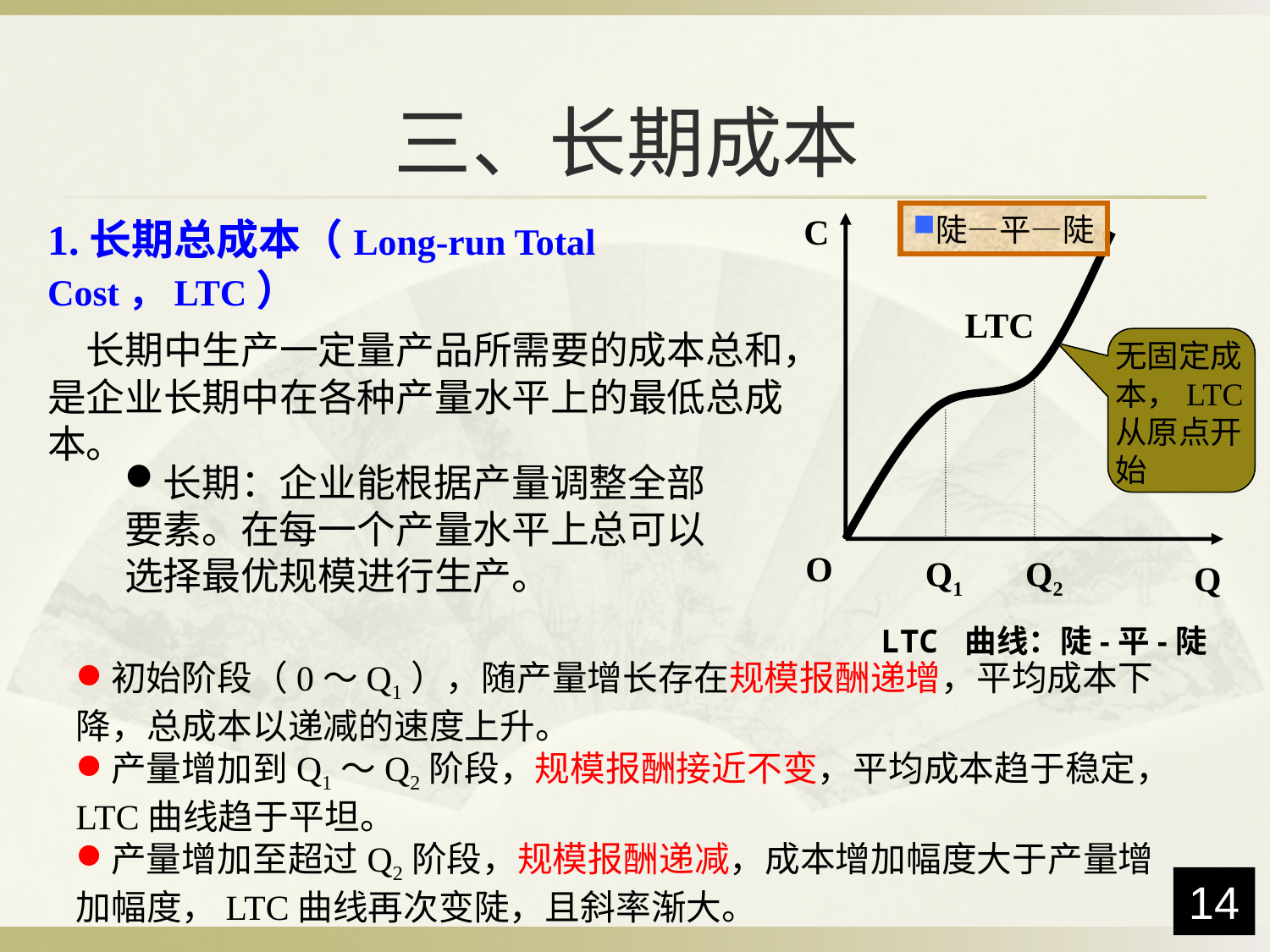

# 三、长期成本
陡—平—陡
C

LTC
无固定成本，LTC从原点开始

O
Q1
Q2
Q
LTC 曲线：陡-平-陡
1.长期总成本（Long-run Total Cost，LTC）
   长期中生产一定量产品所需要的成本总和，是企业长期中在各种产量水平上的最低总成本。
长期：企业能根据产量调整全部要素。在每一个产量水平上总可以选择最优规模进行生产。
初始阶段（0～Q1），随产量增长存在规模报酬递增，平均成本下降，总成本以递减的速度上升。
产量增加到Q1～Q2阶段，规模报酬接近不变，平均成本趋于稳定，LTC曲线趋于平坦。
产量增加至超过Q2阶段，规模报酬递减，成本增加幅度大于产量增加幅度，LTC曲线再次变陡，且斜率渐大。
14